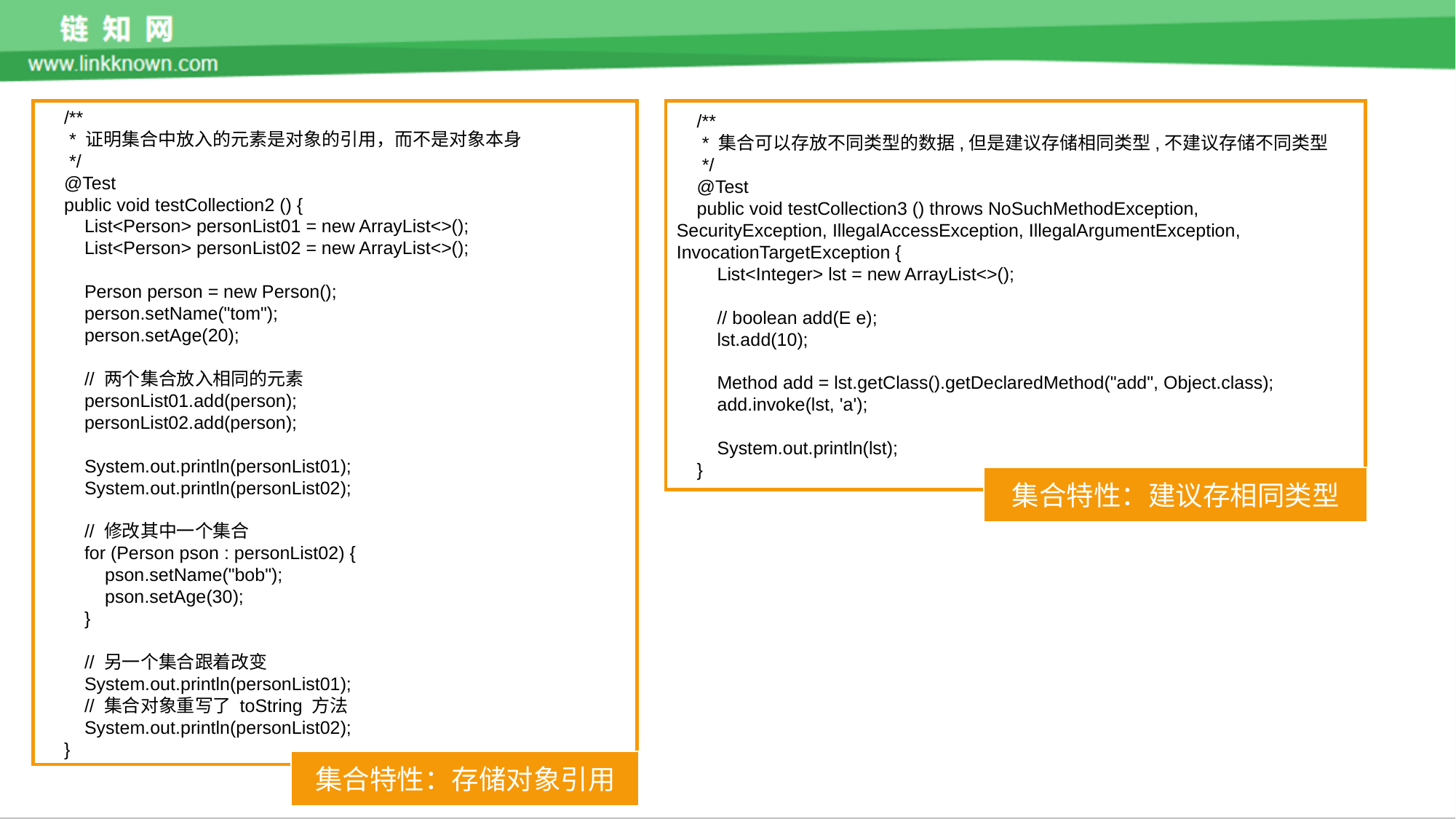

/**
     * 证明集合中放入的元素是对象的引用，而不是对象本身
     */
    @Test
    public void testCollection2 () {
        List<Person> personList01 = new ArrayList<>();
        List<Person> personList02 = new ArrayList<>();

        Person person = new Person();
        person.setName("tom");
        person.setAge(20);

        // 两个集合放入相同的元素
        personList01.add(person);
        personList02.add(person);

        System.out.println(personList01);
        System.out.println(personList02);

        // 修改其中一个集合
        for (Person pson : personList02) {
            pson.setName("bob");
            pson.setAge(30);
        }

        // 另一个集合跟着改变
        System.out.println(personList01);
        // 集合对象重写了 toString 方法
        System.out.println(personList02);
    }
    /**
     * 集合可以存放不同类型的数据,但是建议存储相同类型,不建议存储不同类型
     */
    @Test
    public void testCollection3 () throws NoSuchMethodException, SecurityException, IllegalAccessException, IllegalArgumentException, InvocationTargetException {
        List<Integer> lst = new ArrayList<>();

        // boolean add(E e);
        lst.add(10);

        Method add = lst.getClass().getDeclaredMethod("add", Object.class);
        add.invoke(lst, 'a');

        System.out.println(lst);
    }
集合特性：建议存相同类型
集合特性：存储对象引用